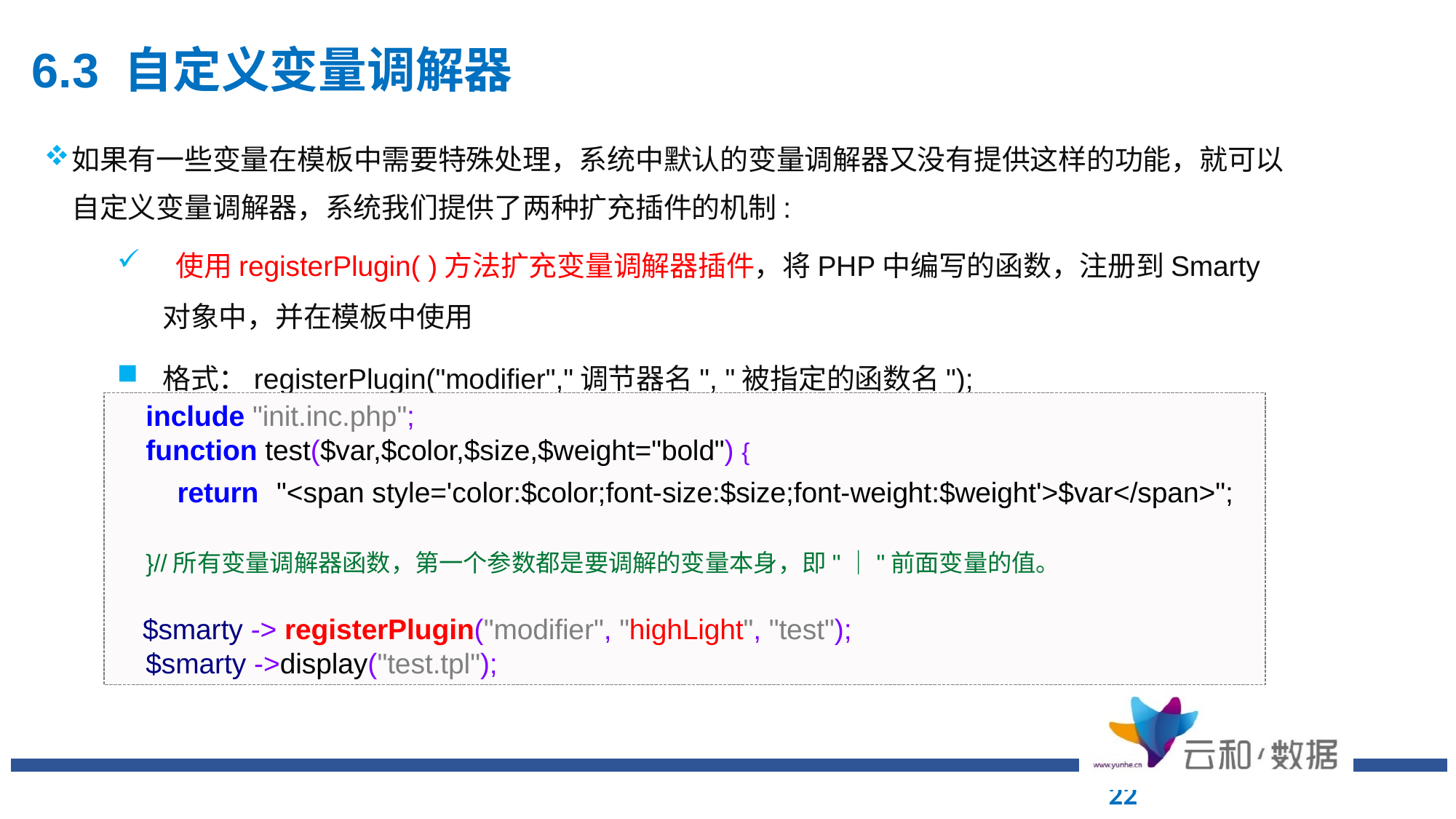

# 6.3 自定义变量调解器
如果有一些变量在模板中需要特殊处理，系统中默认的变量调解器又没有提供这样的功能，就可以自定义变量调解器，系统我们提供了两种扩充插件的机制:
 使用registerPlugin( )方法扩充变量调解器插件，将PHP中编写的函数，注册到Smarty对象中，并在模板中使用
格式：registerPlugin("modifier","调节器名", "被指定的函数名");
    include "init.inc.php";
    function test($var,$color,$size,$weight="bold") {
        return  "<span style='color:$color;font-size:$size;font-weight:$weight'>$var</span>";
    }//所有变量调解器函数，第一个参数都是要调解的变量本身，即"｜"前面变量的值。

    $smarty -> registerPlugin("modifier", "highLight", "test");
    $smarty ->display("test.tpl");
22